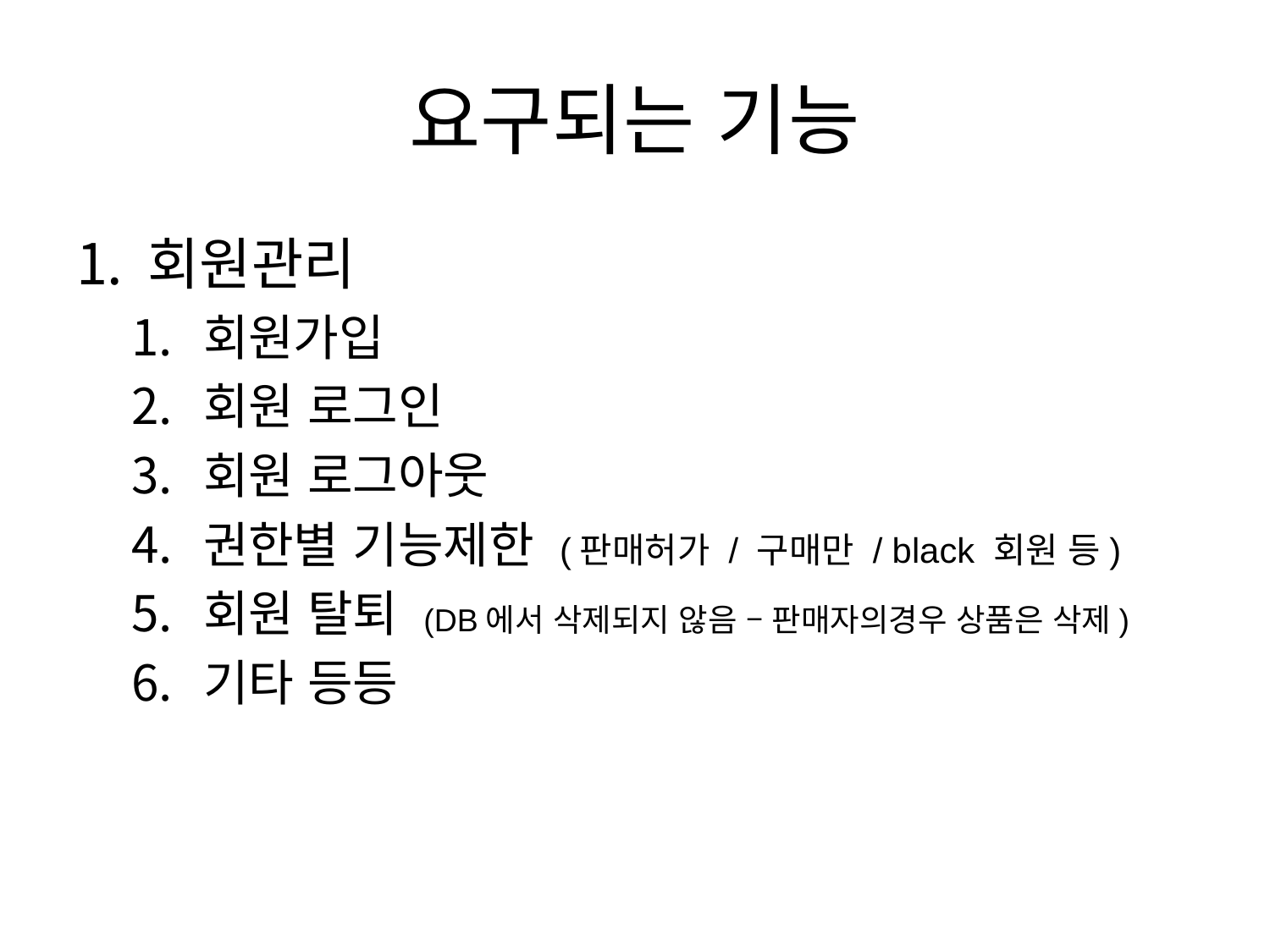

# 요구되는 기능
회원관리
회원가입
회원 로그인
회원 로그아웃
권한별 기능제한 (판매허가 / 구매만 / black 회원 등)
회원 탈퇴 (DB에서 삭제되지 않음 – 판매자의경우 상품은 삭제)
기타 등등